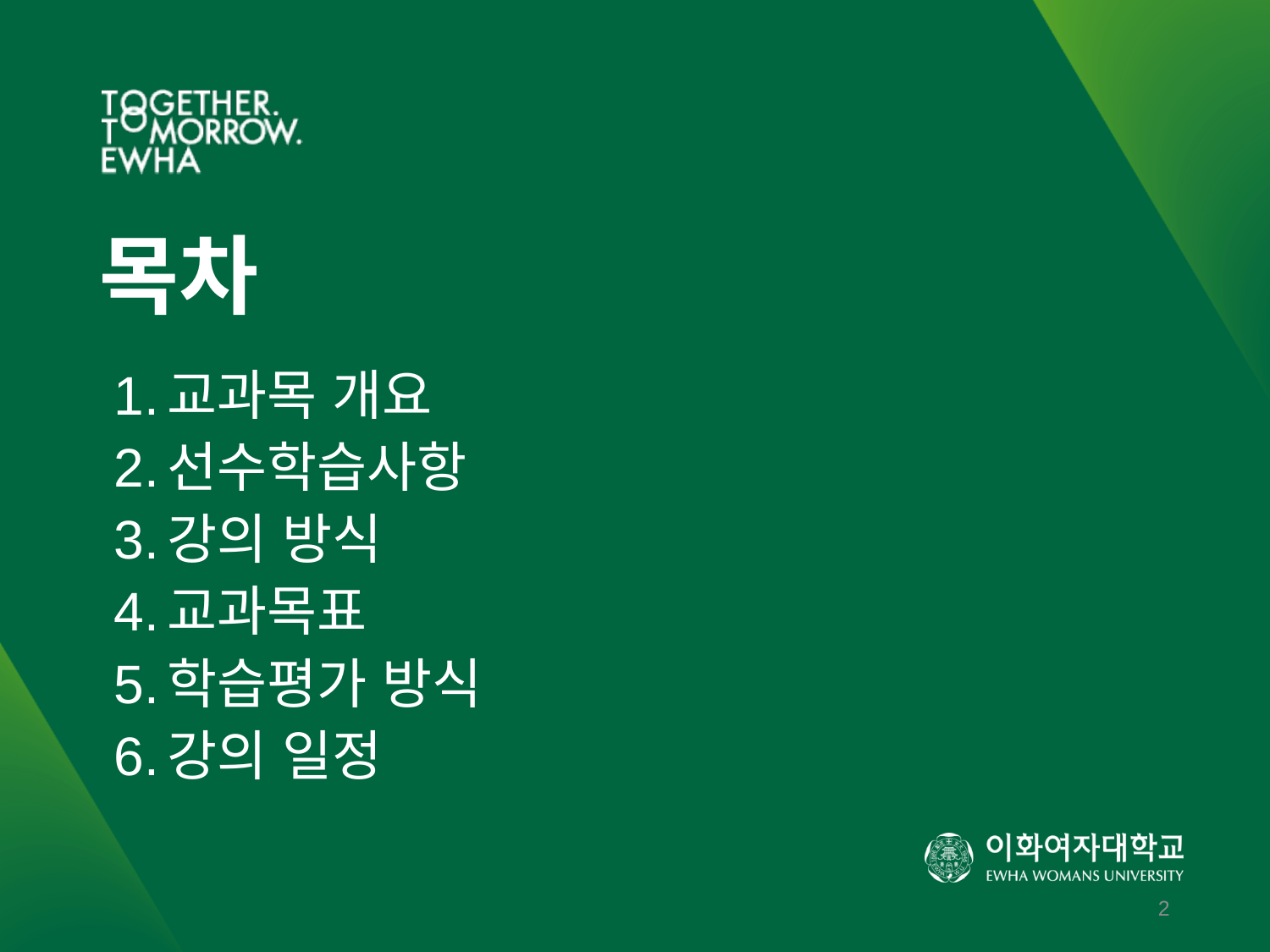

# 목차
교과목 개요
선수학습사항
강의 방식
교과목표
학습평가 방식
강의 일정
2